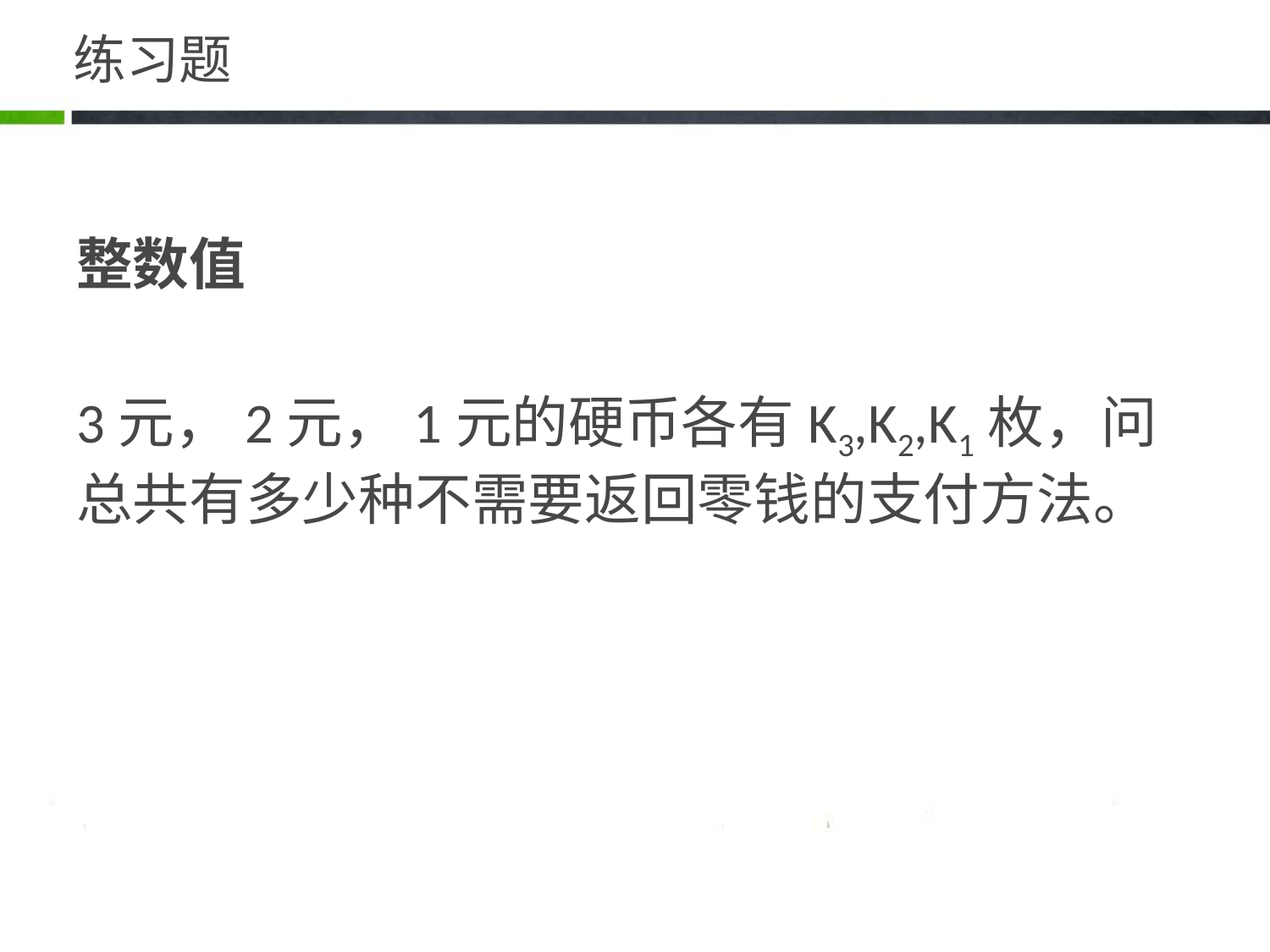

# 练习题
整数值

3元，2元，1元的硬币各有K3,K2,K1枚，问总共有多少种不需要返回零钱的支付方法。